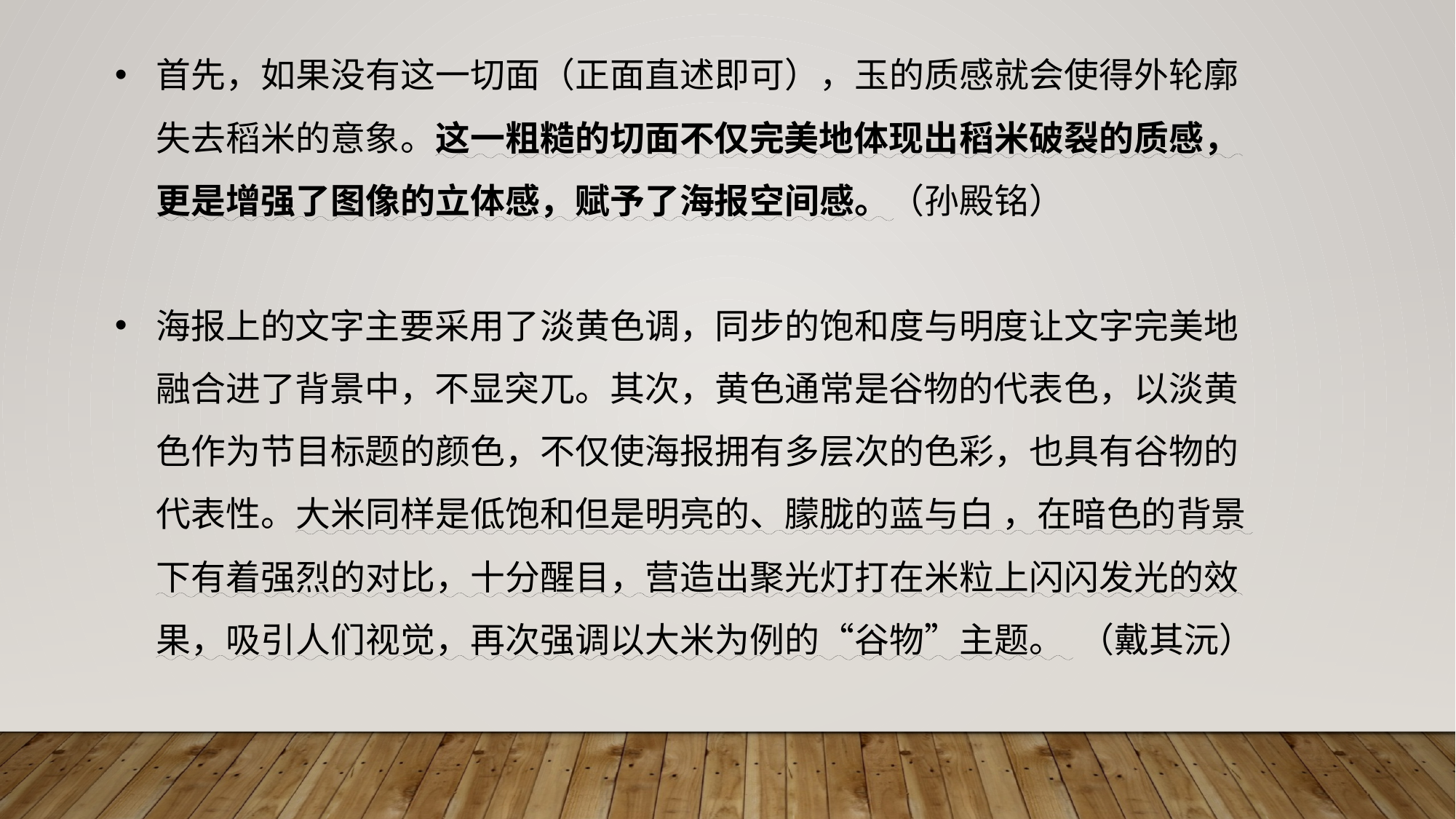

首先，如果没有这一切面（正面直述即可），玉的质感就会使得外轮廓失去稻米的意象。这一粗糙的切面不仅完美地体现出稻米破裂的质感，更是增强了图像的立体感，赋予了海报空间感。（孙殿铭）

海报上的文字主要采用了淡黄色调，同步的饱和度与明度让文字完美地融合进了背景中，不显突兀。其次，黄色通常是谷物的代表色，以淡黄色作为节目标题的颜色，不仅使海报拥有多层次的色彩，也具有谷物的代表性。大米同样是低饱和但是明亮的、朦胧的蓝与白 ，在暗色的背景下有着强烈的对比，十分醒目，营造出聚光灯打在米粒上闪闪发光的效果，吸引人们视觉，再次强调以大米为例的“谷物”主题。  （戴其沅）